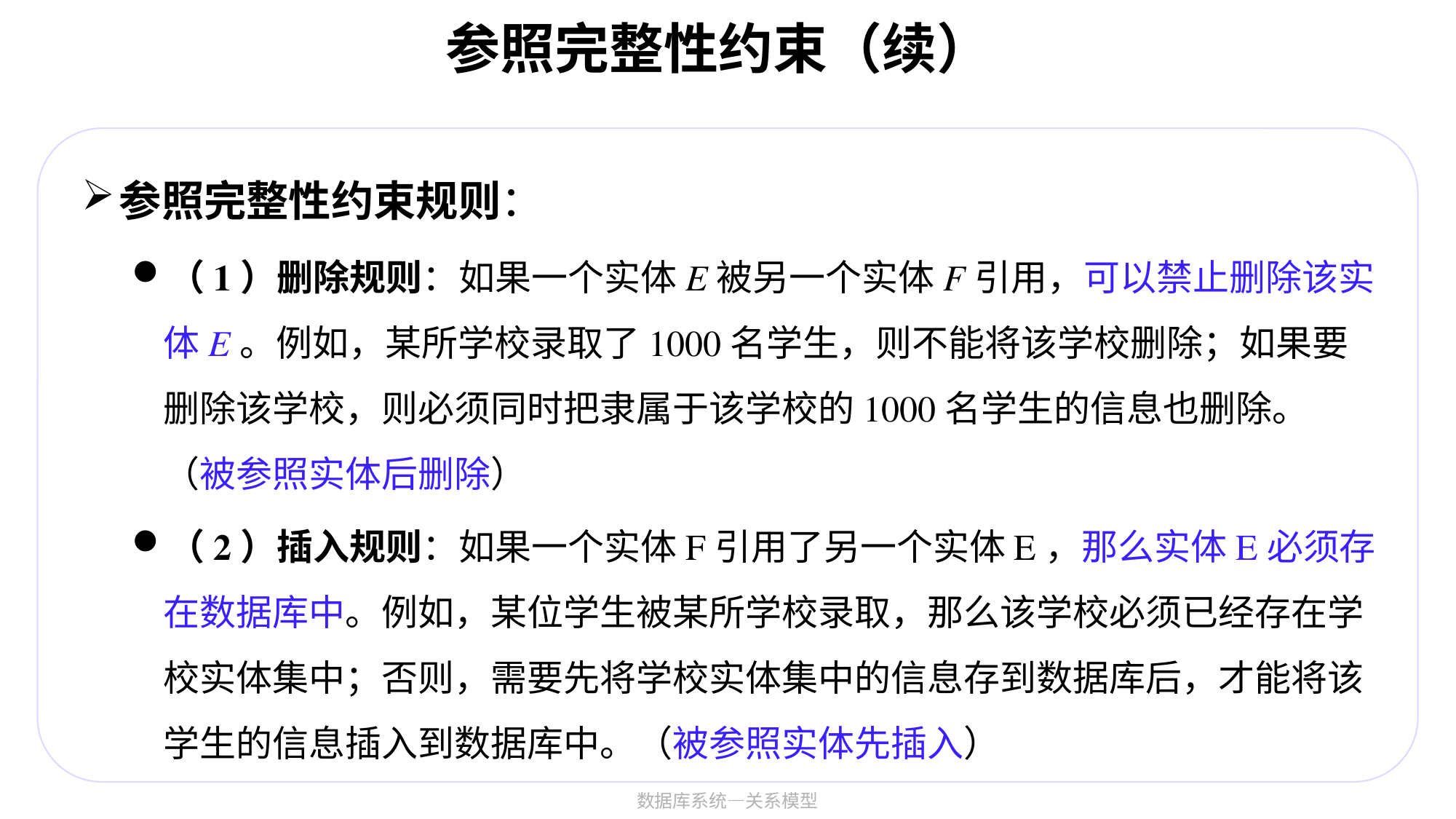

# 参照完整性约束（续）

参照完整性约束规则：
（1）删除规则：如果一个实体E被另一个实体F引用，可以禁止删除该实体E。例如，某所学校录取了1000名学生，则不能将该学校删除；如果要删除该学校，则必须同时把隶属于该学校的1000名学生的信息也删除。（被参照实体后删除）
（2）插入规则：如果一个实体F引用了另一个实体E，那么实体E必须存在数据库中。例如，某位学生被某所学校录取，那么该学校必须已经存在学校实体集中；否则，需要先将学校实体集中的信息存到数据库后，才能将该学生的信息插入到数据库中。（被参照实体先插入）
28
数据库系统—关系模型